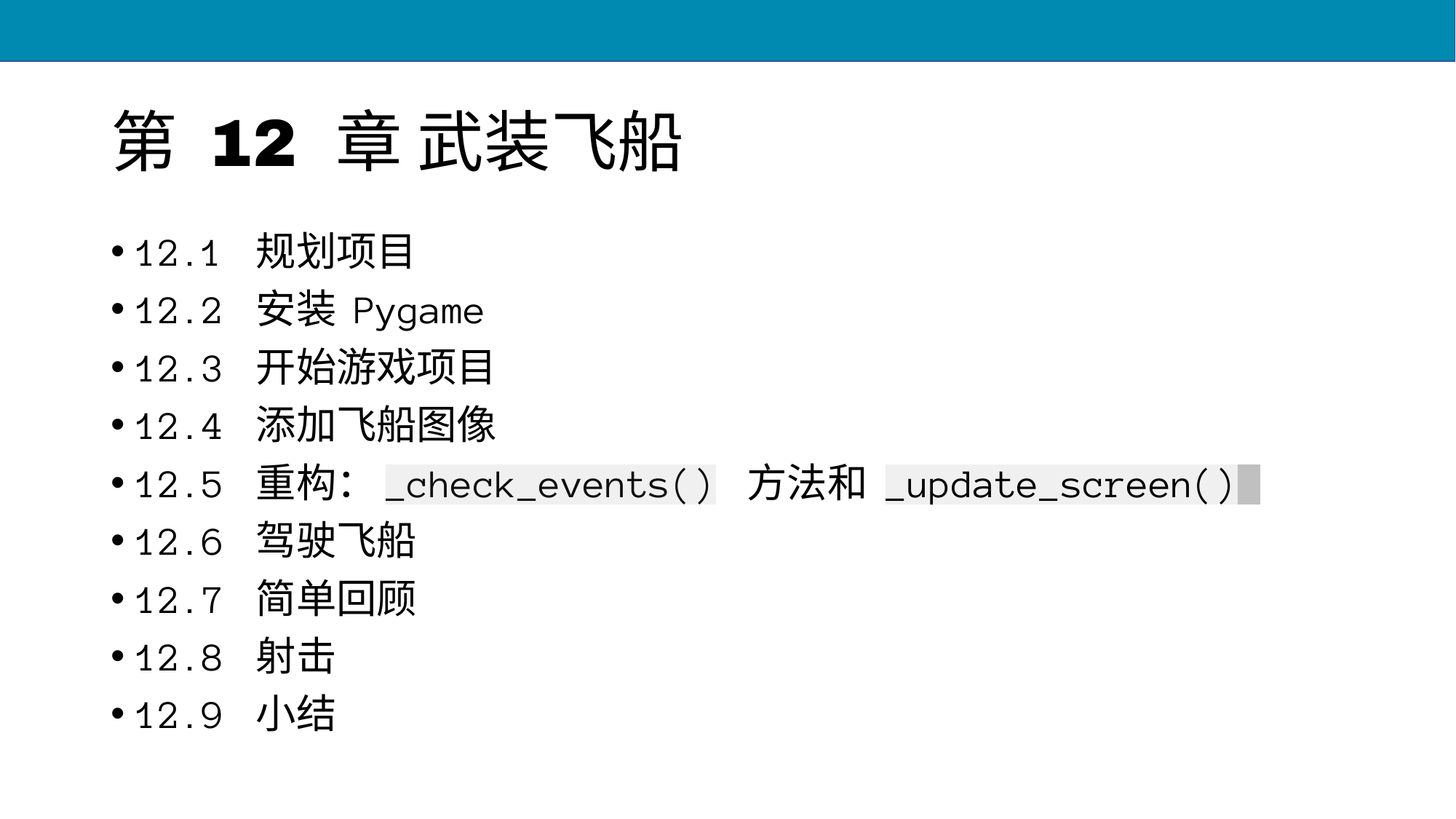

# 第 12 章 武装飞船
12.1 规划项目
12.2 安装 Pygame
12.3 开始游戏项目
12.4 添加飞船图像
12.5 重构：_check_events() 方法和 _update_screen()
12.6 驾驶飞船
12.7 简单回顾
12.8 射击
12.9 小结